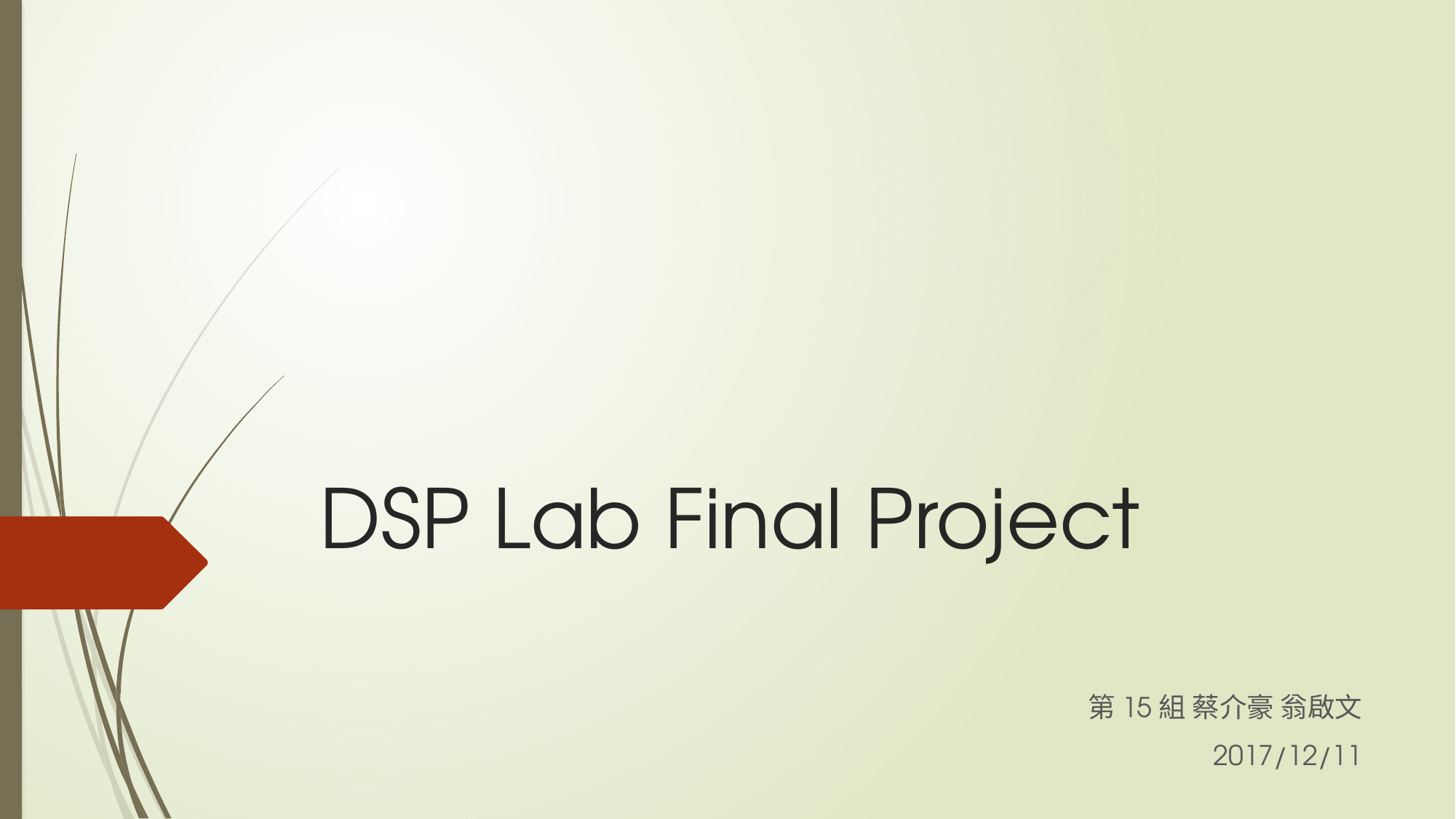

# DSP Lab Final Project
第15組 蔡介豪 翁啟文
2017/12/11